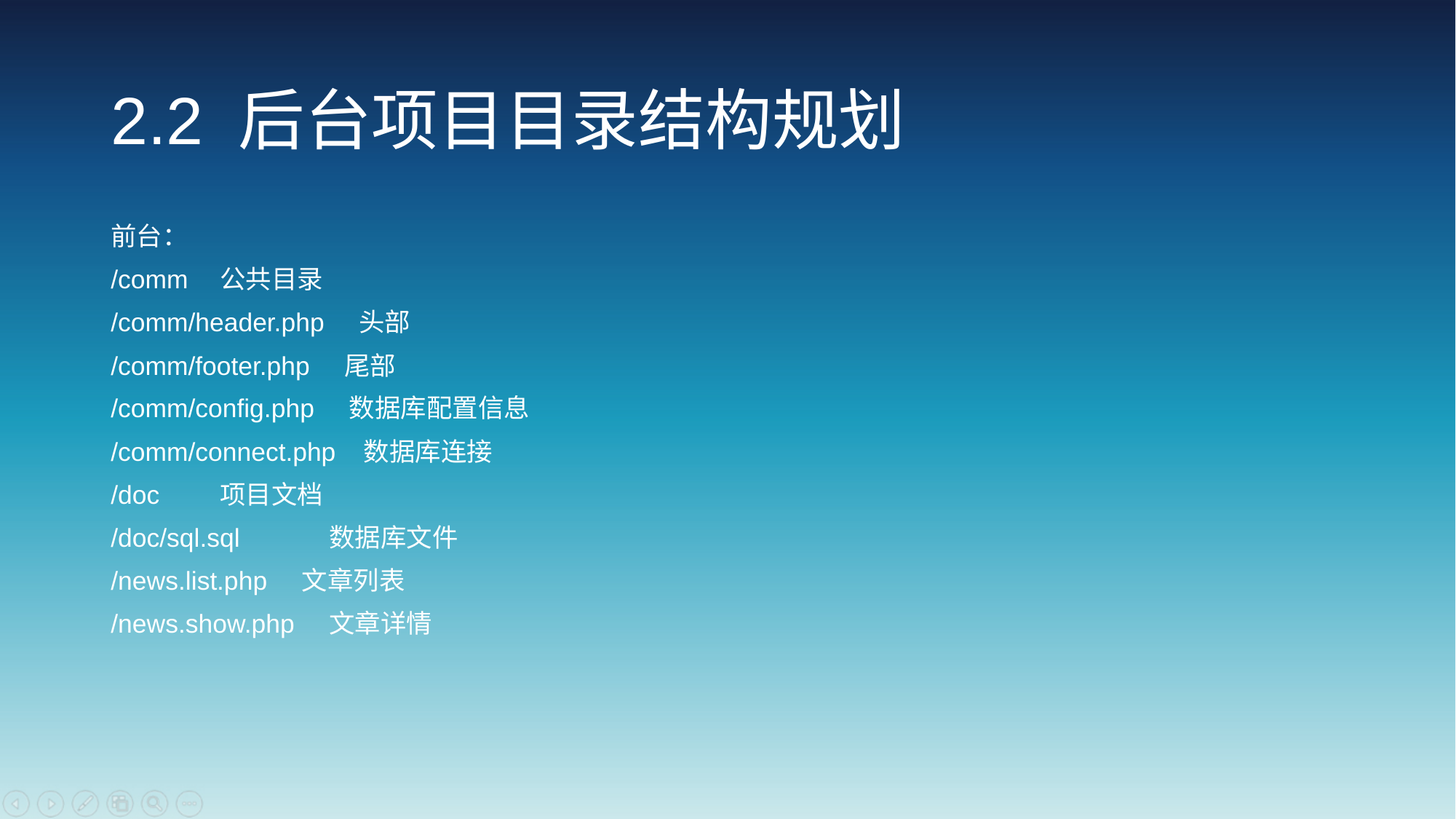

# 2.2 后台项目目录结构规划
前台：
/comm	公共目录
/comm/header.php    头部
/comm/footer.php    尾部
/comm/config.php    数据库配置信息
/comm/connect.php   数据库连接
/doc	项目文档
/doc/sql.sql 	数据库文件
/news.list.php    文章列表
/news.show.php    文章详情